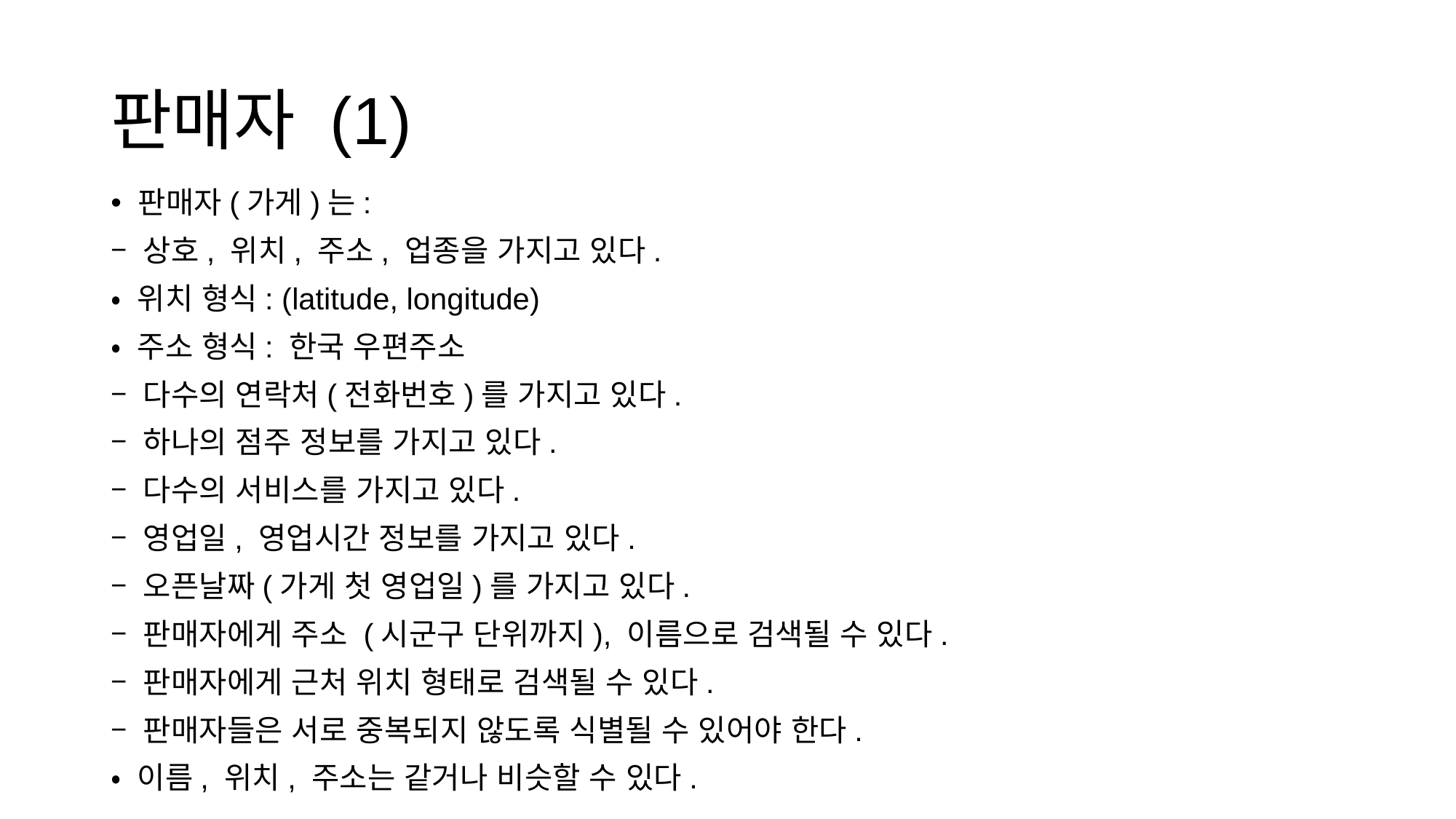

# 판매자 (1)
판매자(가게)는:
– 상호, 위치, 주소, 업종을 가지고 있다.
• 위치 형식: (latitude, longitude)
• 주소 형식: 한국 우편주소
– 다수의 연락처(전화번호)를 가지고 있다.
– 하나의 점주 정보를 가지고 있다.
– 다수의 서비스를 가지고 있다.
– 영업일, 영업시간 정보를 가지고 있다.
– 오픈날짜(가게 첫 영업일)를 가지고 있다.
– 판매자에게 주소 (시군구 단위까지), 이름으로 검색될 수 있다.
– 판매자에게 근처 위치 형태로 검색될 수 있다.
– 판매자들은 서로 중복되지 않도록 식별될 수 있어야 한다.
• 이름, 위치, 주소는 같거나 비슷할 수 있다.